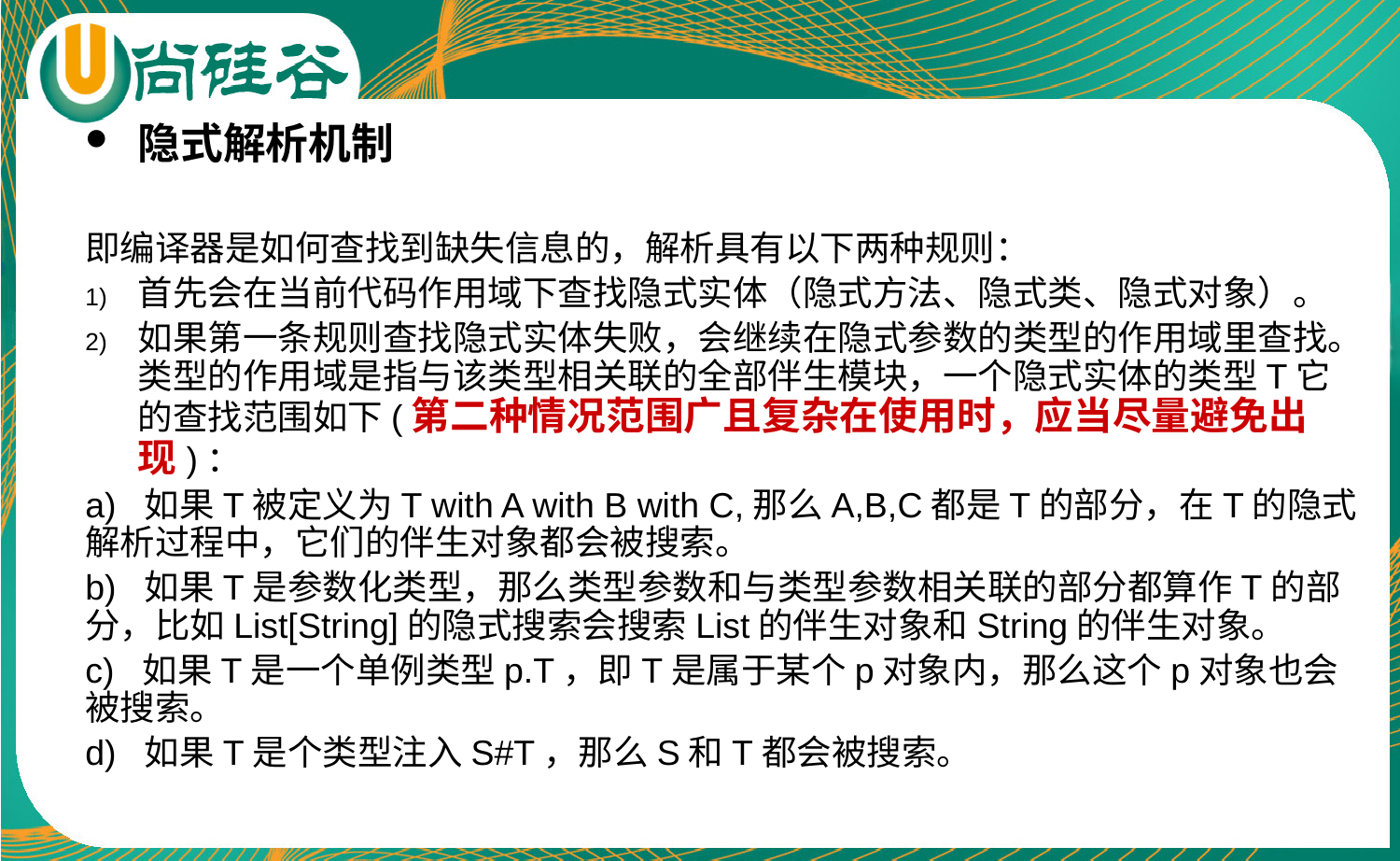

隐式解析机制

即编译器是如何查找到缺失信息的，解析具有以下两种规则：
首先会在当前代码作用域下查找隐式实体（隐式方法、隐式类、隐式对象）。
如果第一条规则查找隐式实体失败，会继续在隐式参数的类型的作用域里查找。类型的作用域是指与该类型相关联的全部伴生模块，一个隐式实体的类型T它的查找范围如下(第二种情况范围广且复杂在使用时，应当尽量避免出现)：
a)  如果T被定义为T with A with B with C,那么A,B,C都是T的部分，在T的隐式解析过程中，它们的伴生对象都会被搜索。
b)  如果T是参数化类型，那么类型参数和与类型参数相关联的部分都算作T的部分，比如List[String]的隐式搜索会搜索List的伴生对象和String的伴生对象。
c)  如果T是一个单例类型p.T，即T是属于某个p对象内，那么这个p对象也会被搜索。
d)  如果T是个类型注入S#T，那么S和T都会被搜索。